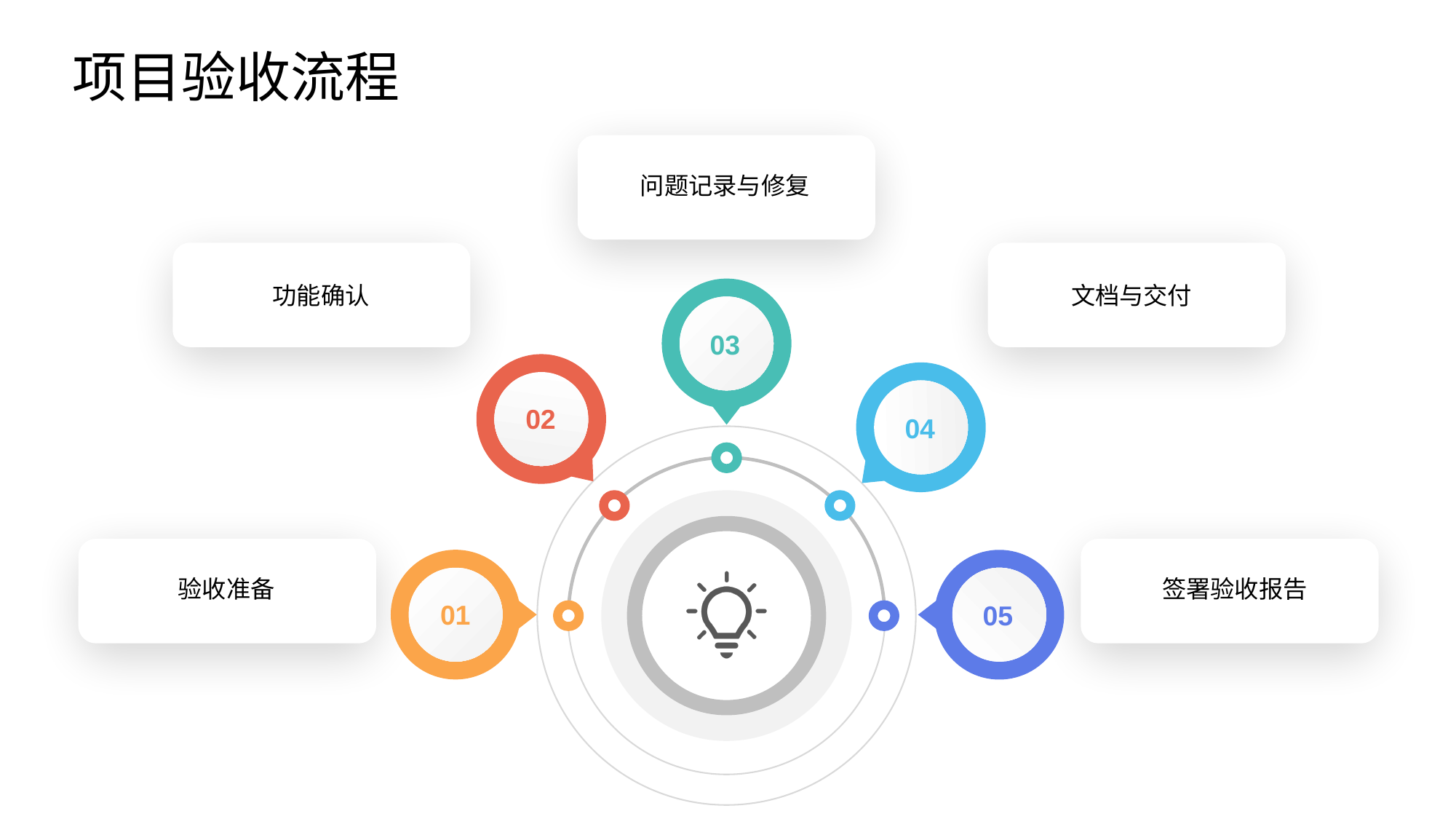

# 项目验收流程
问题记录与修复
功能确认
文档与交付
验收准备
签署验收报告